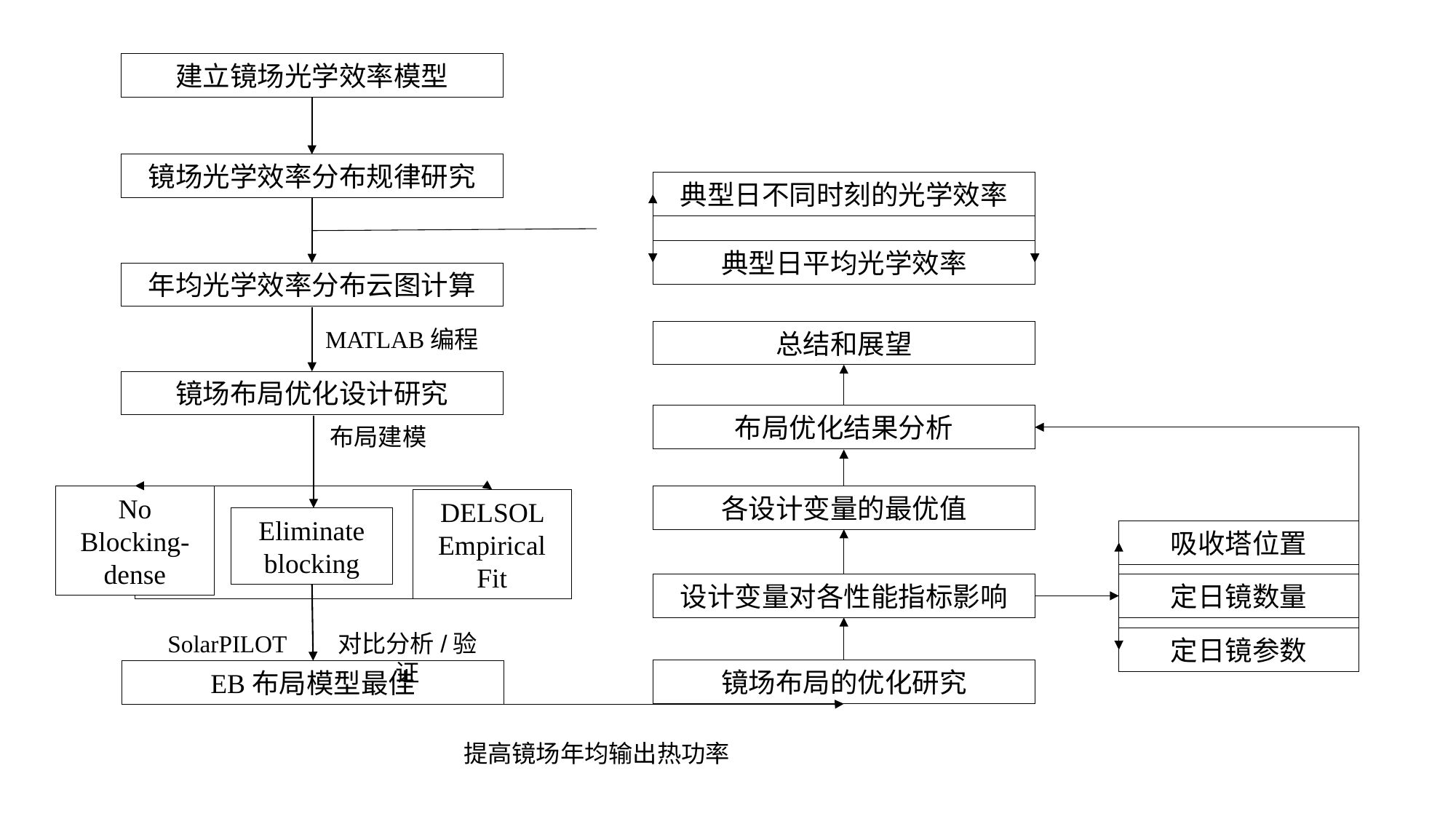

建立镜场光学效率模型
镜场光学效率分布规律研究
典型日不同时刻的光学效率
典型日平均光学效率
年均光学效率分布云图计算
MATLAB编程
总结和展望
镜场布局优化设计研究
布局优化结果分析
布局建模
No Blocking-dense
各设计变量的最优值
DELSOL Empirical Fit
Eliminate blocking
吸收塔位置
设计变量对各性能指标影响
定日镜数量
SolarPILOT
对比分析/验证
定日镜参数
镜场布局的优化研究
EB布局模型最佳
提高镜场年均输出热功率